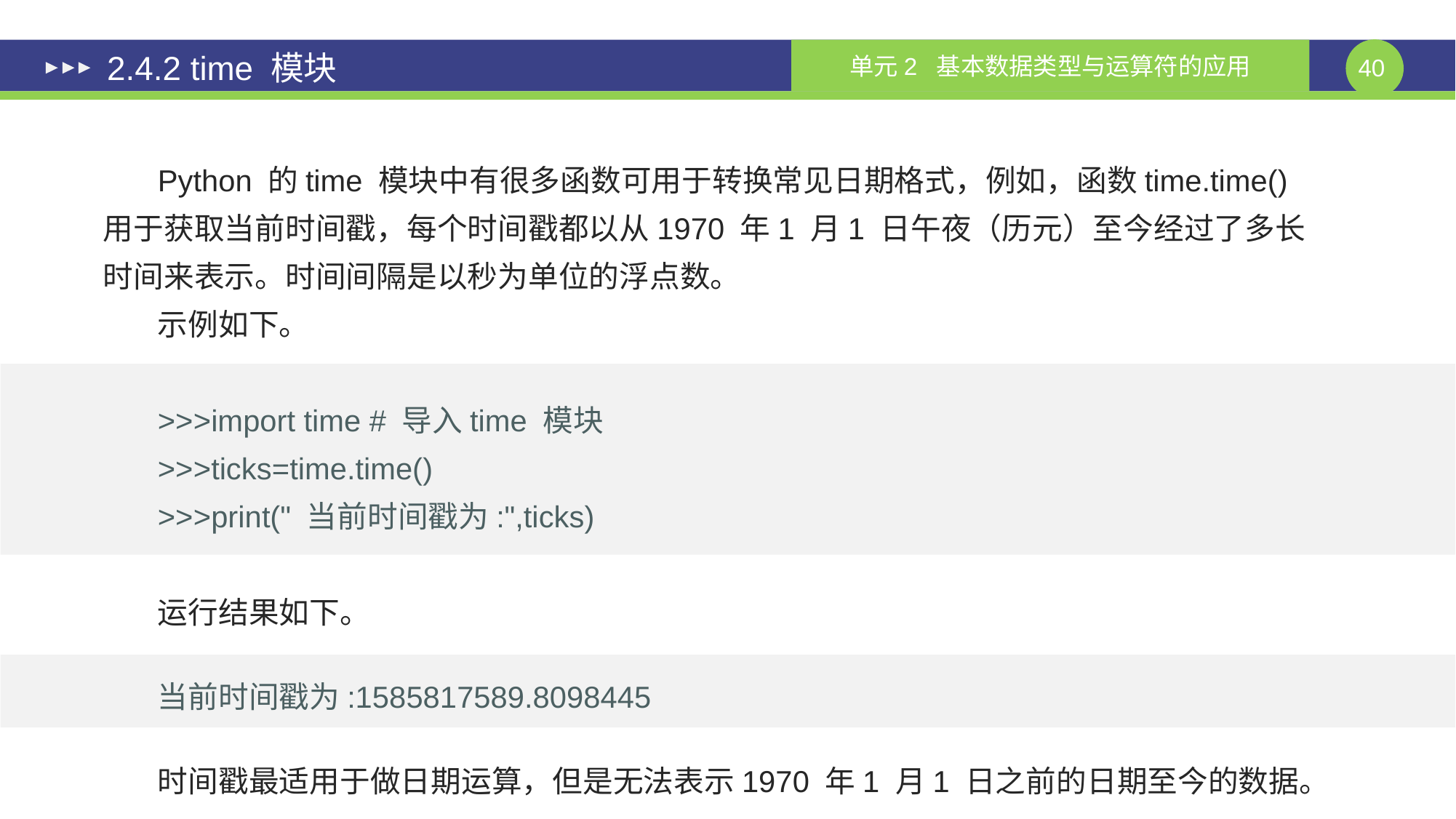

# 2.4.2 time 模块
Python 的time 模块中有很多函数可用于转换常见日期格式，例如，函数time.time() 用于获取当前时间戳，每个时间戳都以从1970 年1 月1 日午夜（历元）至今经过了多长时间来表示。时间间隔是以秒为单位的浮点数。
示例如下。

>>>import time # 导入time 模块
>>>ticks=time.time()
>>>print(" 当前时间戳为:",ticks)

运行结果如下。

当前时间戳为:1585817589.8098445

时间戳最适用于做日期运算，但是无法表示1970 年1 月1 日之前的日期至今的数据。